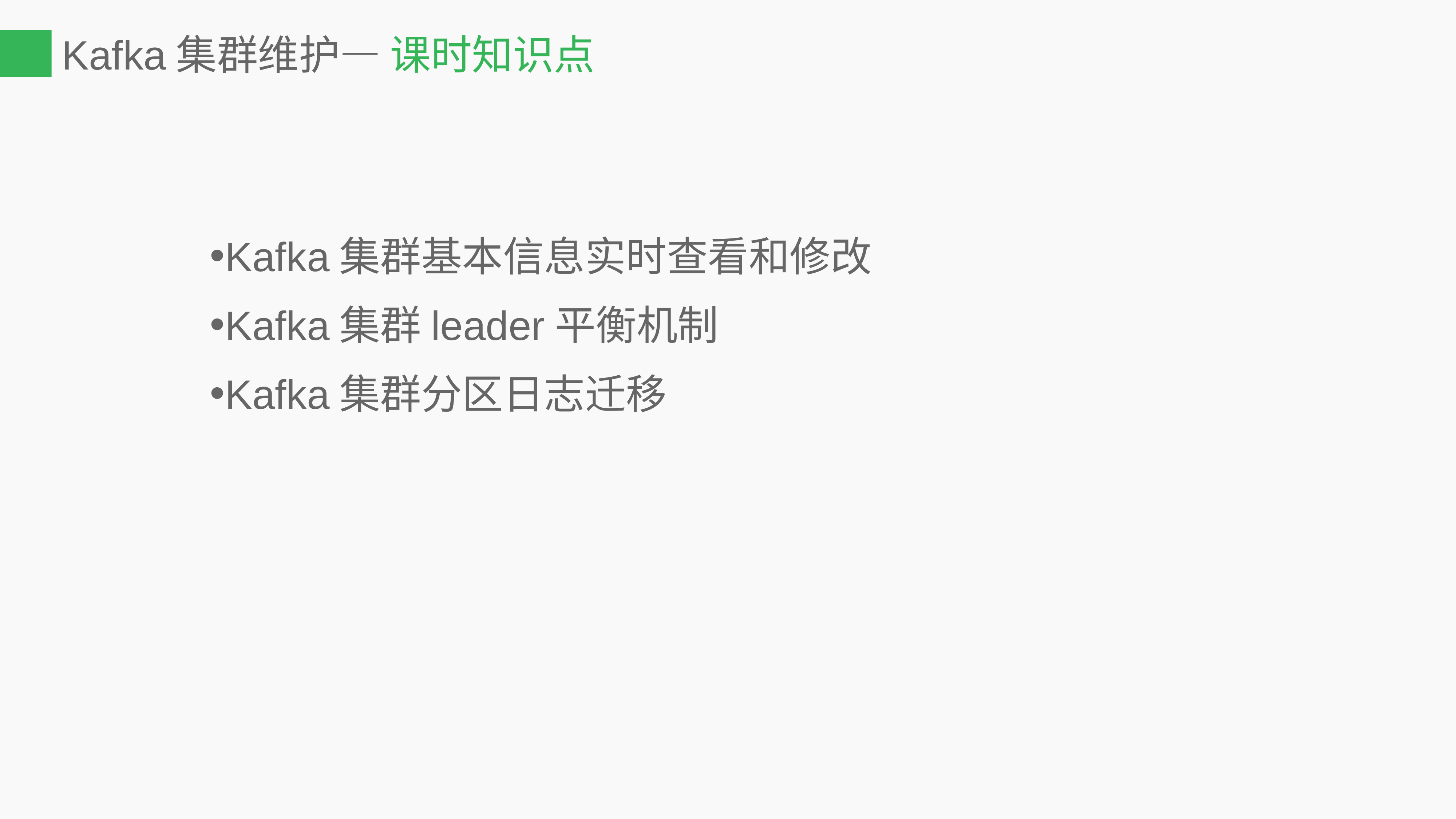

Kafka集群维护— 课时知识点
Kafka集群基本信息实时查看和修改
Kafka集群leader平衡机制
Kafka集群分区日志迁移